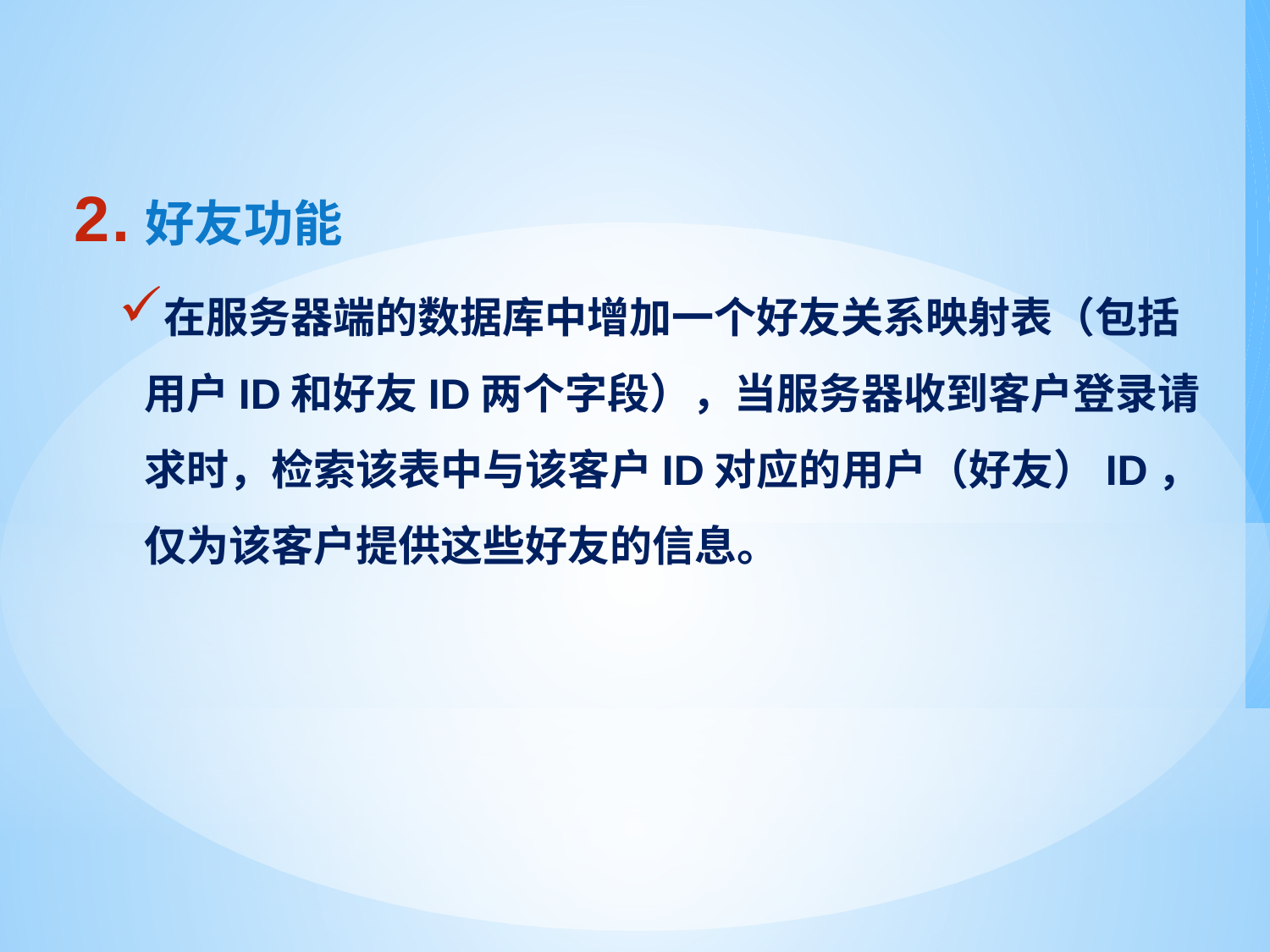

#
好友功能
在服务器端的数据库中增加一个好友关系映射表（包括用户ID和好友ID两个字段），当服务器收到客户登录请求时，检索该表中与该客户ID对应的用户（好友）ID，仅为该客户提供这些好友的信息。